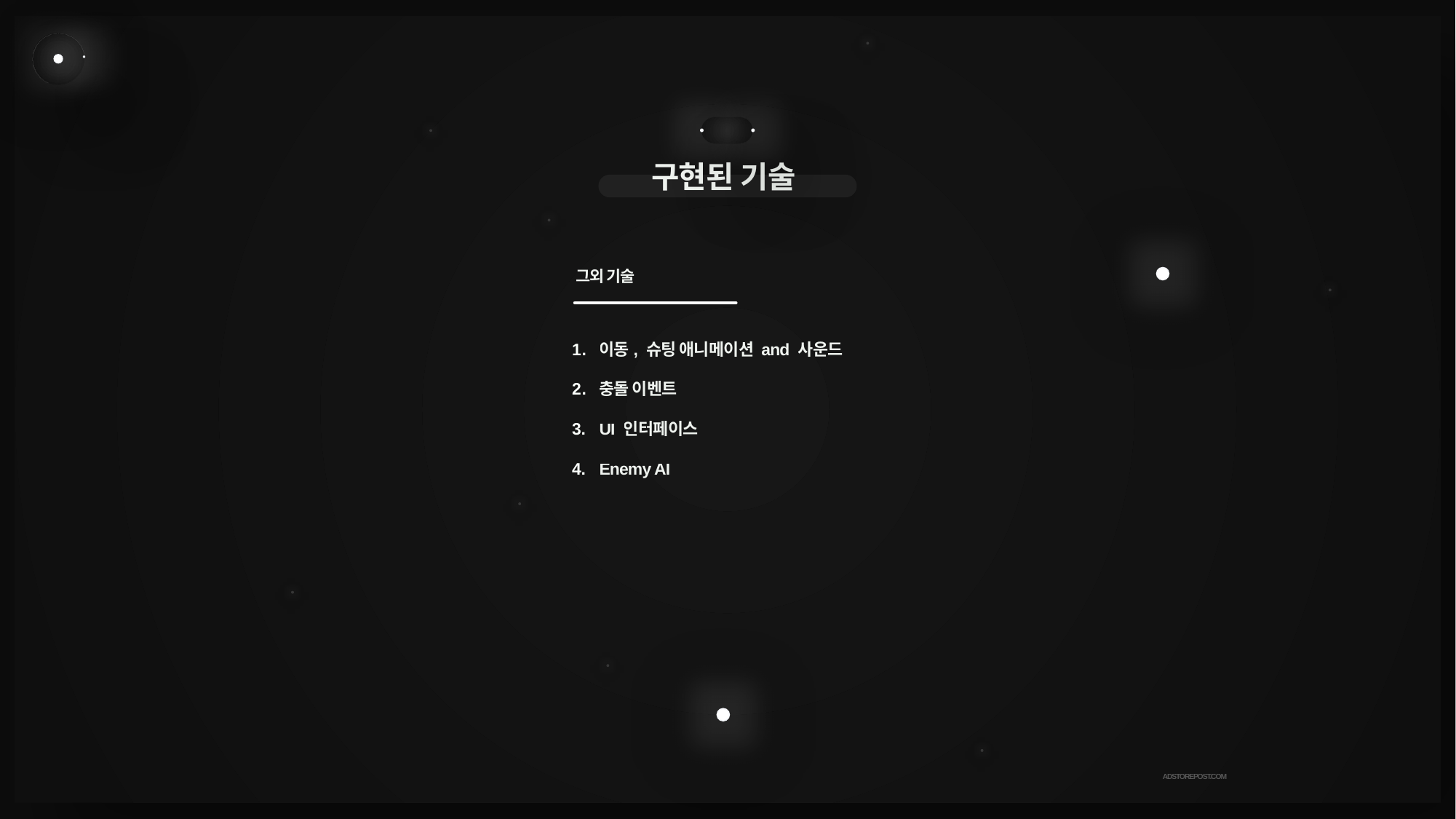

02

구현된 기술
그외 기술

이동, 슈팅 애니메이션 and 사운드

충돌 이벤트

UI 인터페이스

Enemy AI

ADSTOREPOST.COM